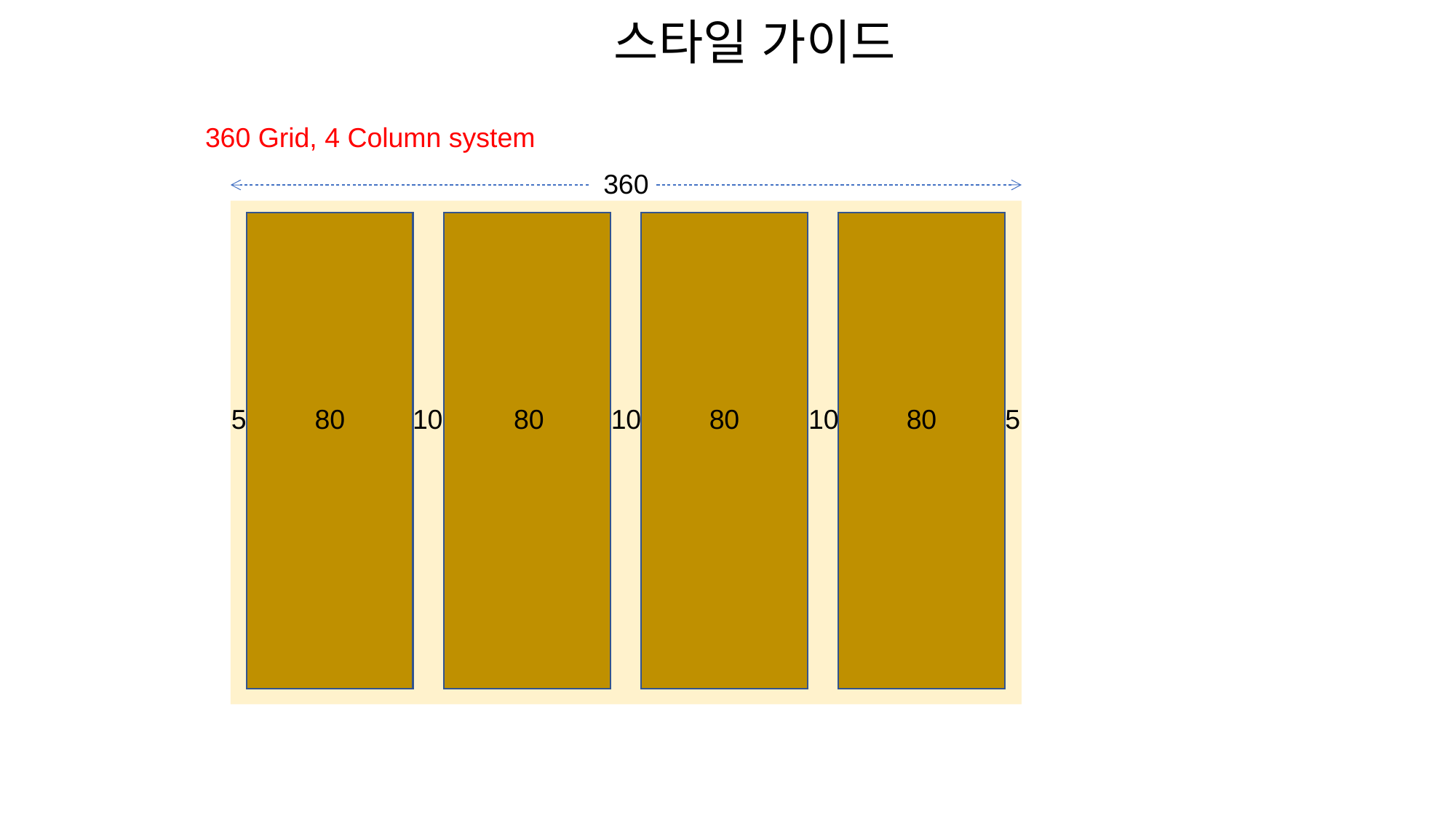

스타일 가이드
360 Grid, 4 Column system
360

5
80
10
80
10
80
10
80
5